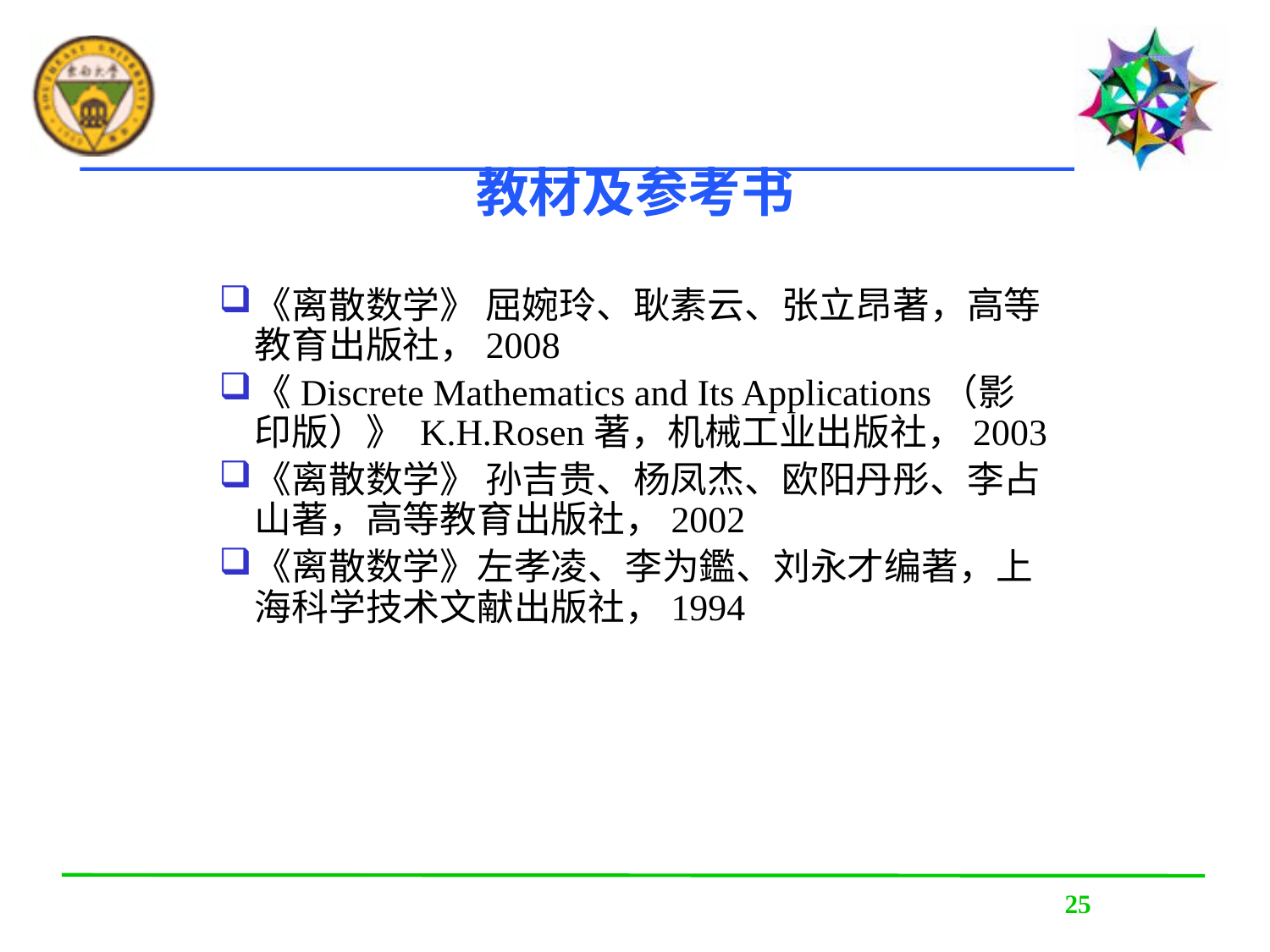

# 教材及参考书
《离散数学》 屈婉玲、耿素云、张立昂著，高等教育出版社，2008
《Discrete Mathematics and Its Applications（影印版）》 K.H.Rosen著，机械工业出版社，2003
《离散数学》 孙吉贵、杨凤杰、欧阳丹彤、李占山著，高等教育出版社，2002
《离散数学》左孝凌、李为鑑、刘永才编著，上海科学技术文献出版社，1994